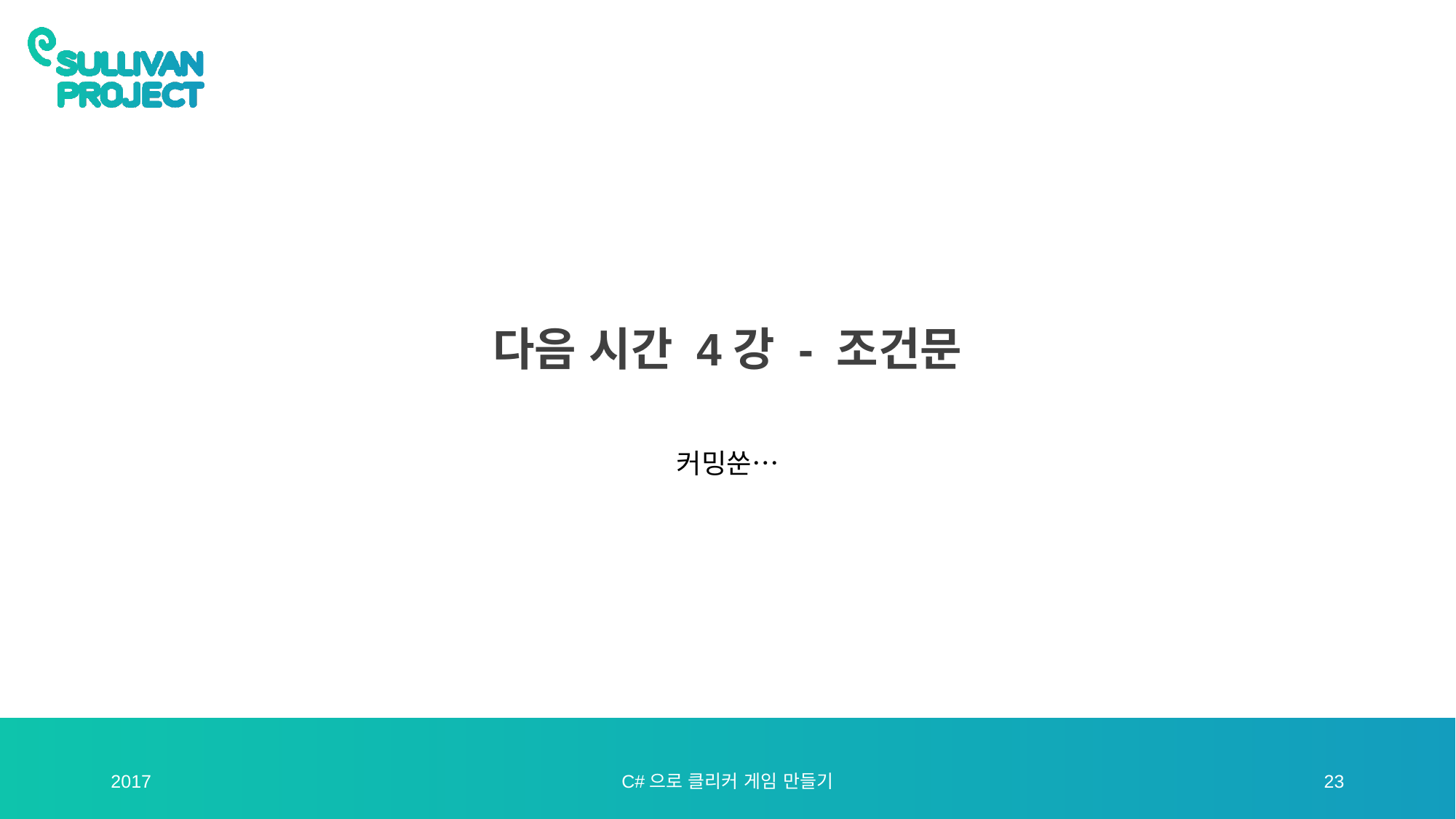

# 다음 시간 4강 - 조건문
커밍쑨…

2017
C#으로 클리커 게임 만들기
23